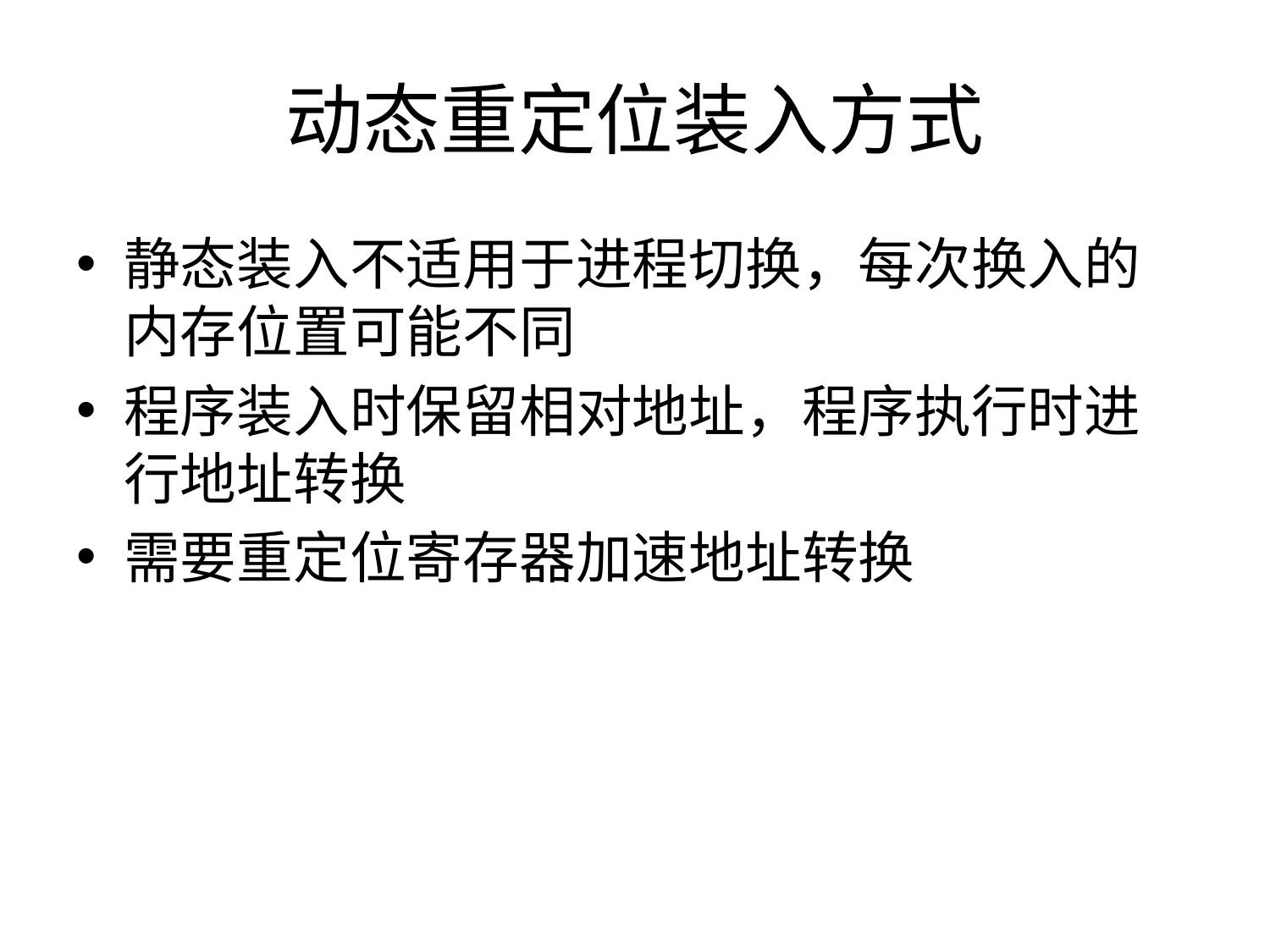

# 动态重定位装入方式
静态装入不适用于进程切换，每次换入的内存位置可能不同
程序装入时保留相对地址，程序执行时进行地址转换
需要重定位寄存器加速地址转换